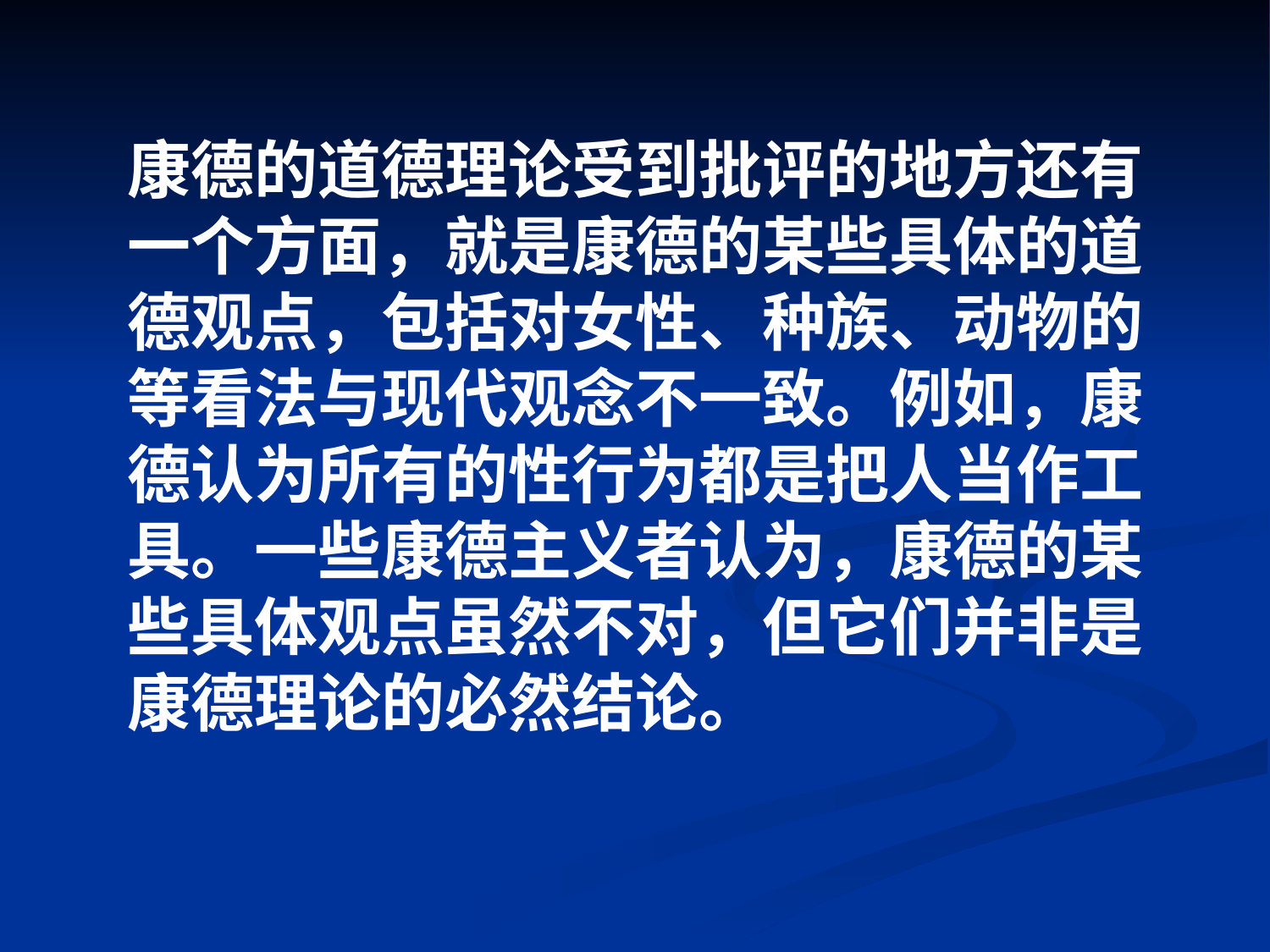

康德的道德理论受到批评的地方还有一个方面，就是康德的某些具体的道德观点，包括对女性、种族、动物的等看法与现代观念不一致。例如，康德认为所有的性行为都是把人当作工具。一些康德主义者认为，康德的某些具体观点虽然不对，但它们并非是康德理论的必然结论。